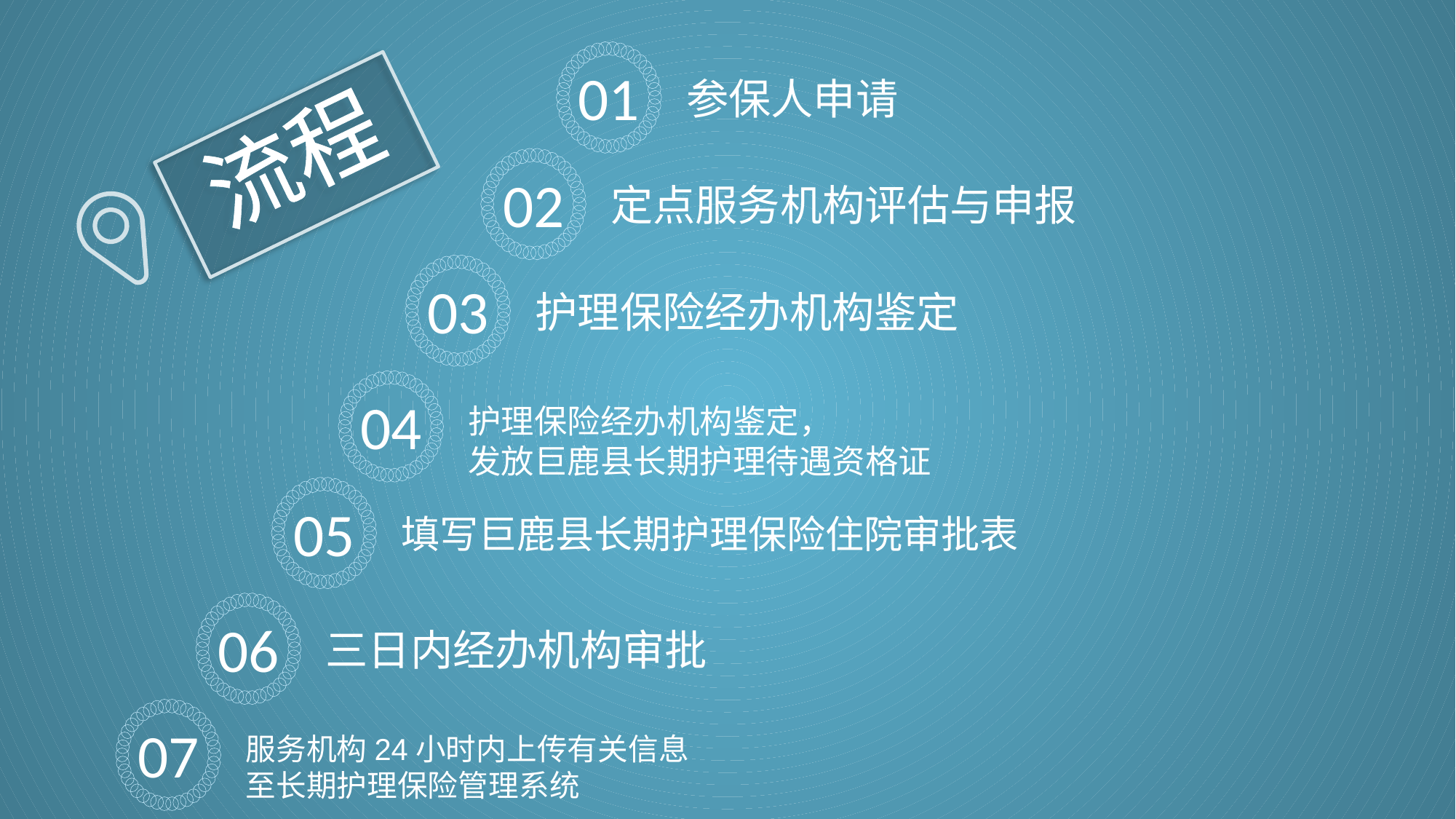

01
参保人申请
流程

02
定点服务机构评估与申报

03
护理保险经办机构鉴定

04
护理保险经办机构鉴定，
发放巨鹿县长期护理待遇资格证

05
填写巨鹿县长期护理保险住院审批表

06
三日内经办机构审批

07
服务机构24小时内上传有关信息
至长期护理保险管理系统